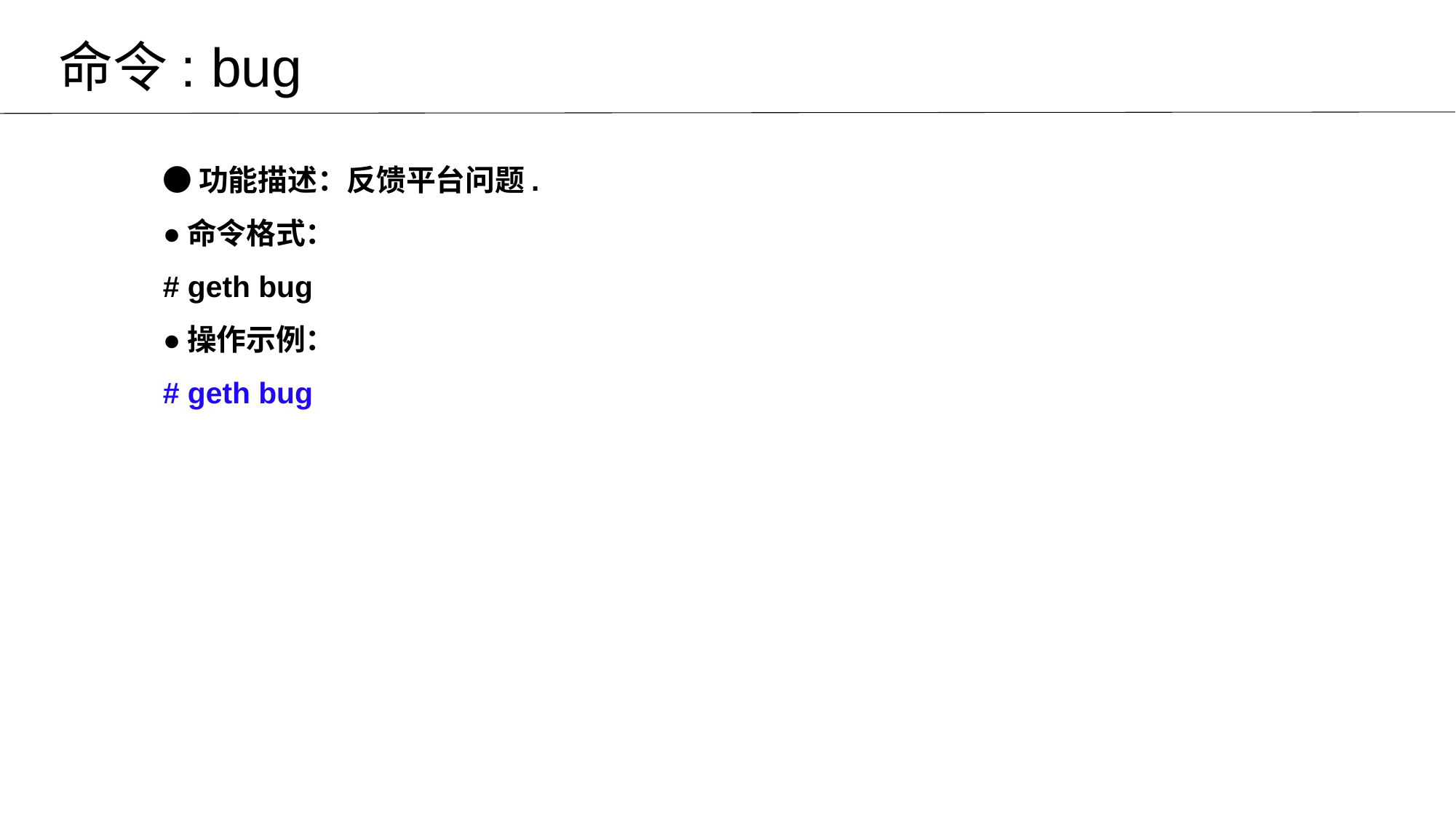

命令: bug
# ●功能描述：反馈平台问题. ●命令格式： # geth bug ●操作示例： # geth bug